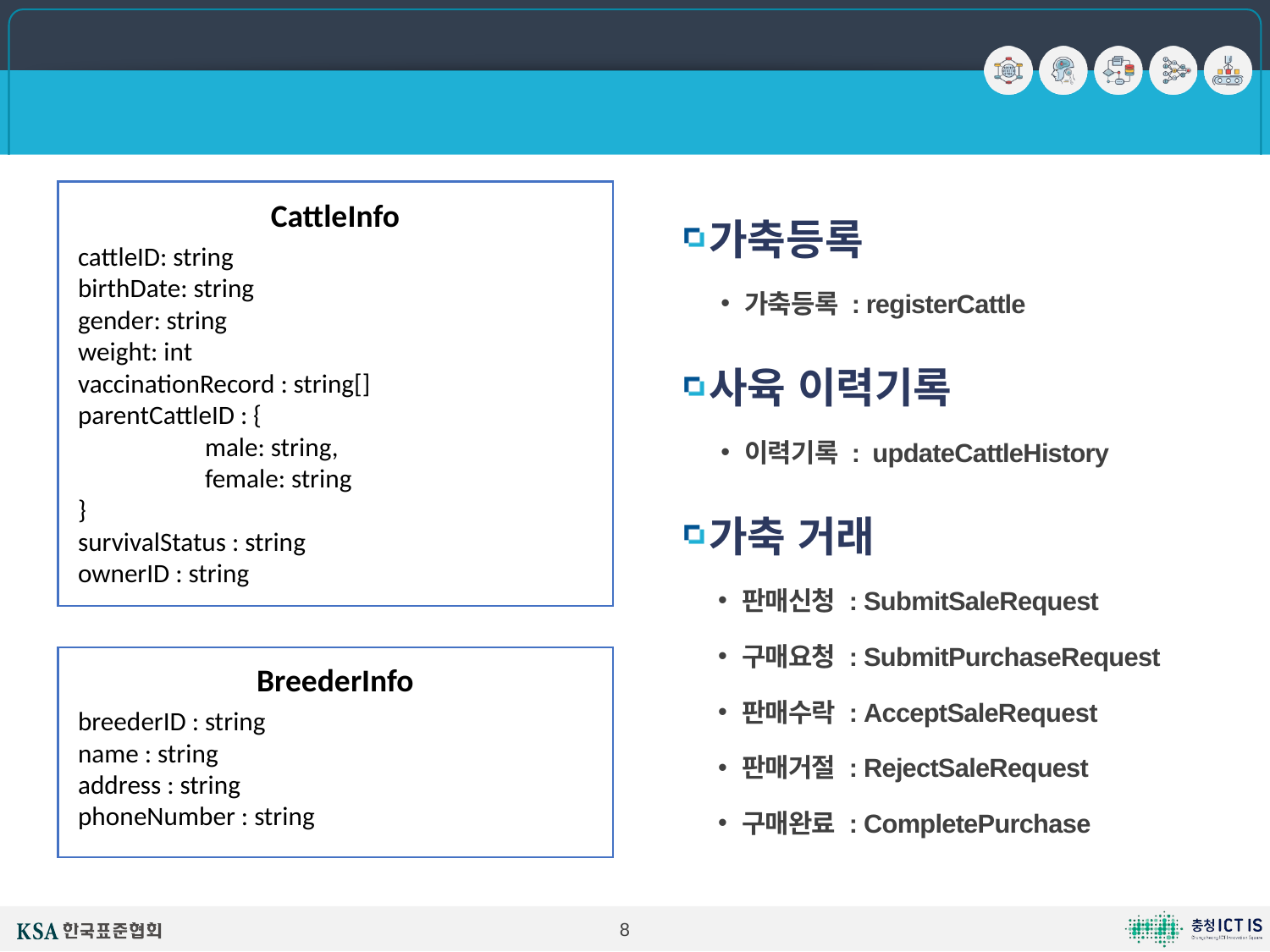

# 월드스테이트 와 인터페이스

CattleInfo
cattleID: string
birthDate: string
gender: string
weight: int
vaccinationRecord : string[]
parentCattleID : {
	male: string,
	female: string
}
survivalStatus : string
ownerID : string

가축등록
가축등록 : registerCattle
사육 이력기록
이력기록 :  updateCattleHistory
가축 거래
판매신청 : SubmitSaleRequest
구매요청 : SubmitPurchaseRequest
판매수락 : AcceptSaleRequest
판매거절 : RejectSaleRequest
구매완료 : CompletePurchase

BreederInfo
breederID : string
name : string
address : string
phoneNumber : string